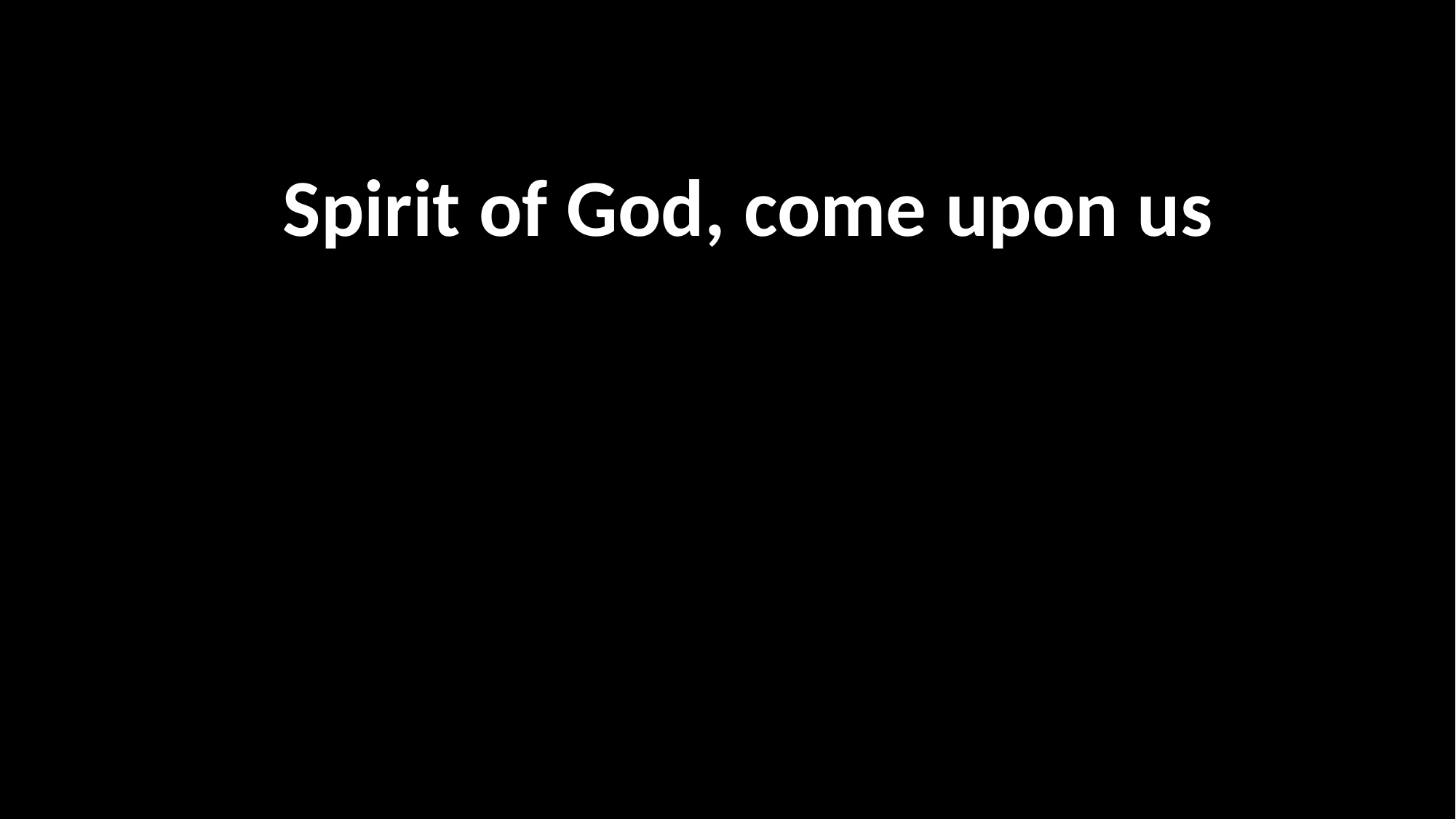

# 성령이여 임하소서

聖靈降臨 點燃我們

Spirit of God, come upon us